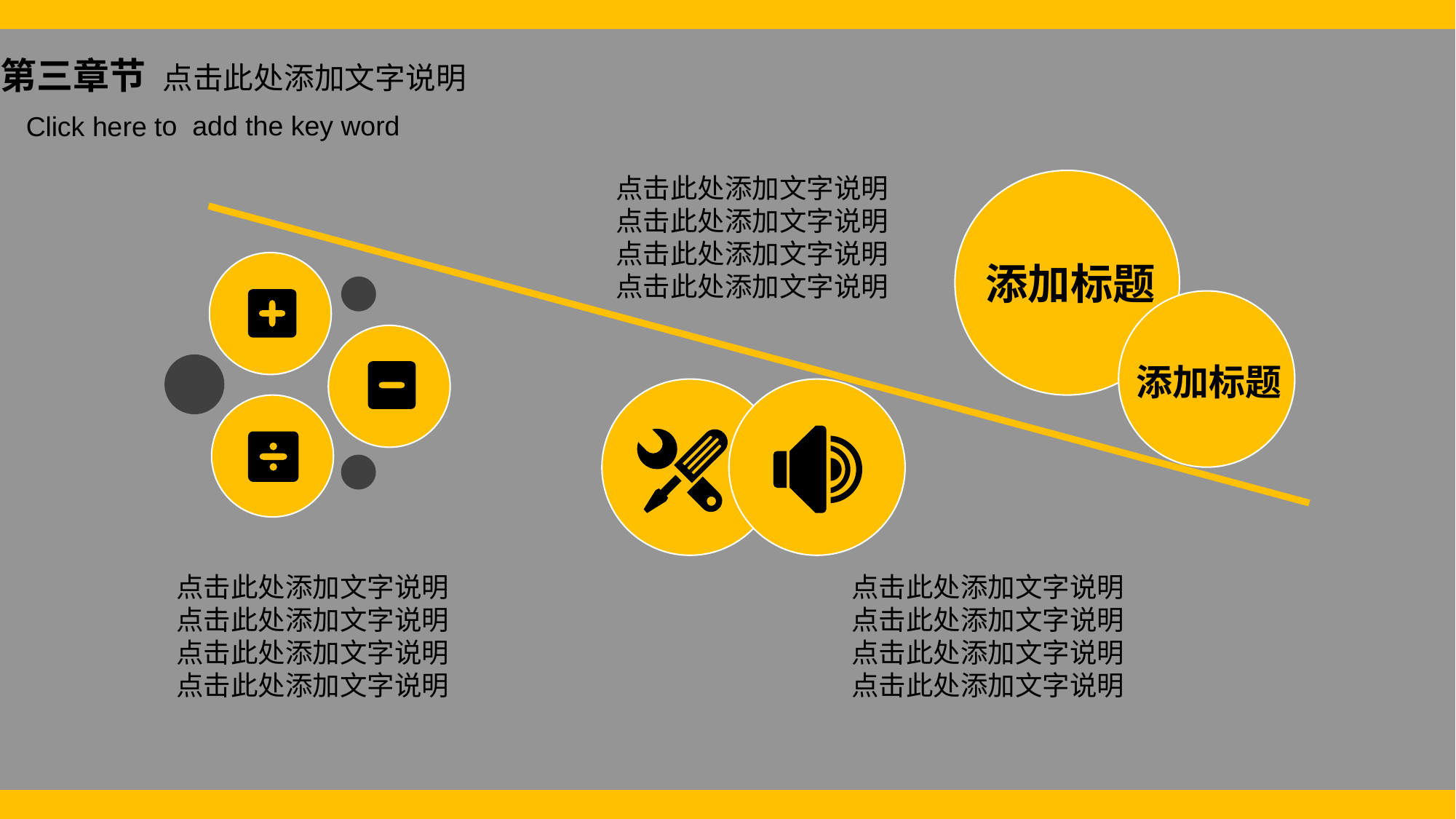

第三章节  点击此处添加文字说明
Click here to  add the key word
点击此处添加文字说明
点击此处添加文字说明点击此处添加文字说明
点击此处添加文字说明

添加标题

添加标题

点击此处添加文字说明
点击此处添加文字说明点击此处添加文字说明
点击此处添加文字说明
点击此处添加文字说明
点击此处添加文字说明点击此处添加文字说明
点击此处添加文字说明